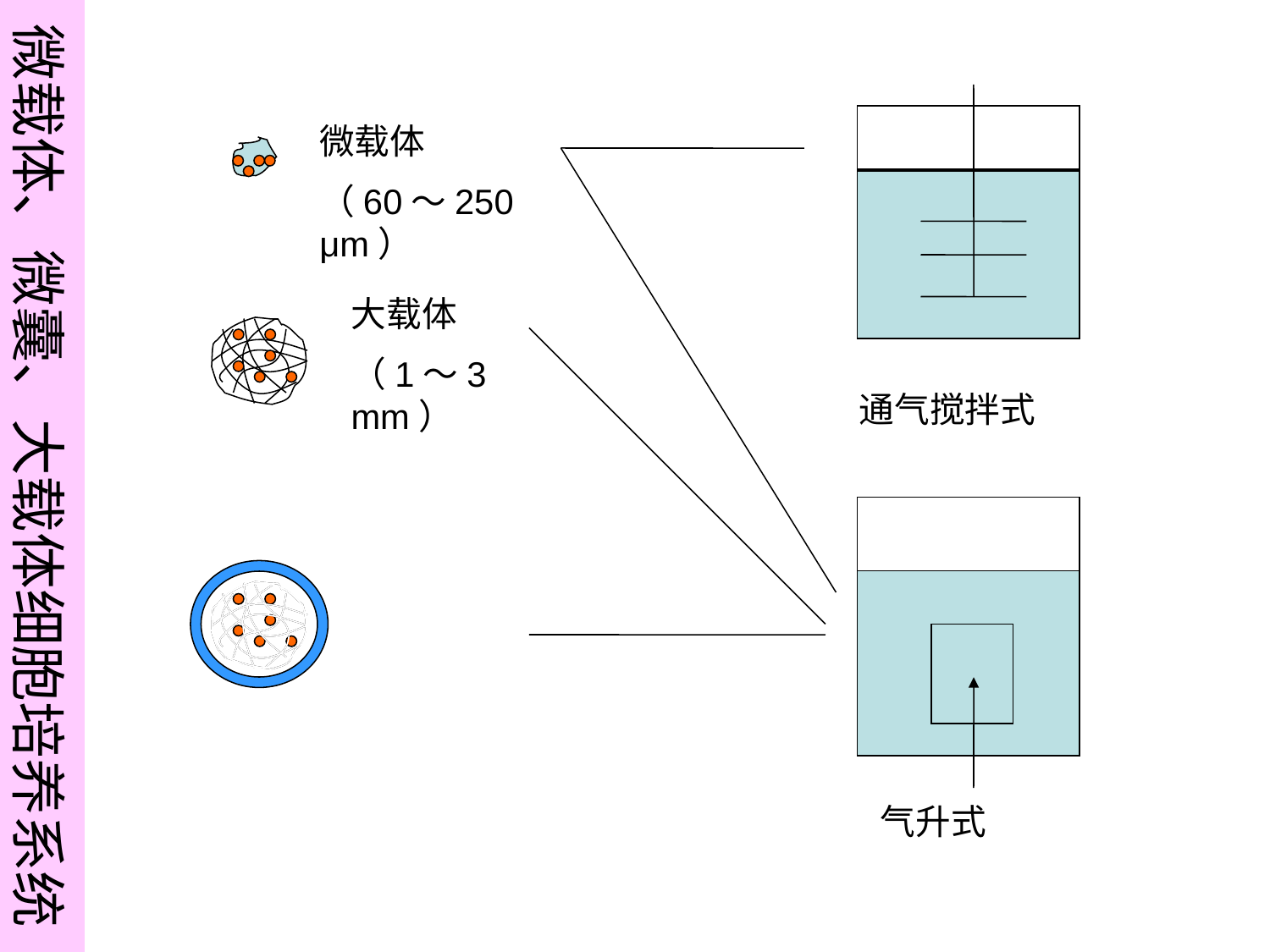

微载体、微囊、大载体细胞培养系统

通气搅拌式

气升式

微载体
（60～250 μm）

大载体
（1～3 mm）